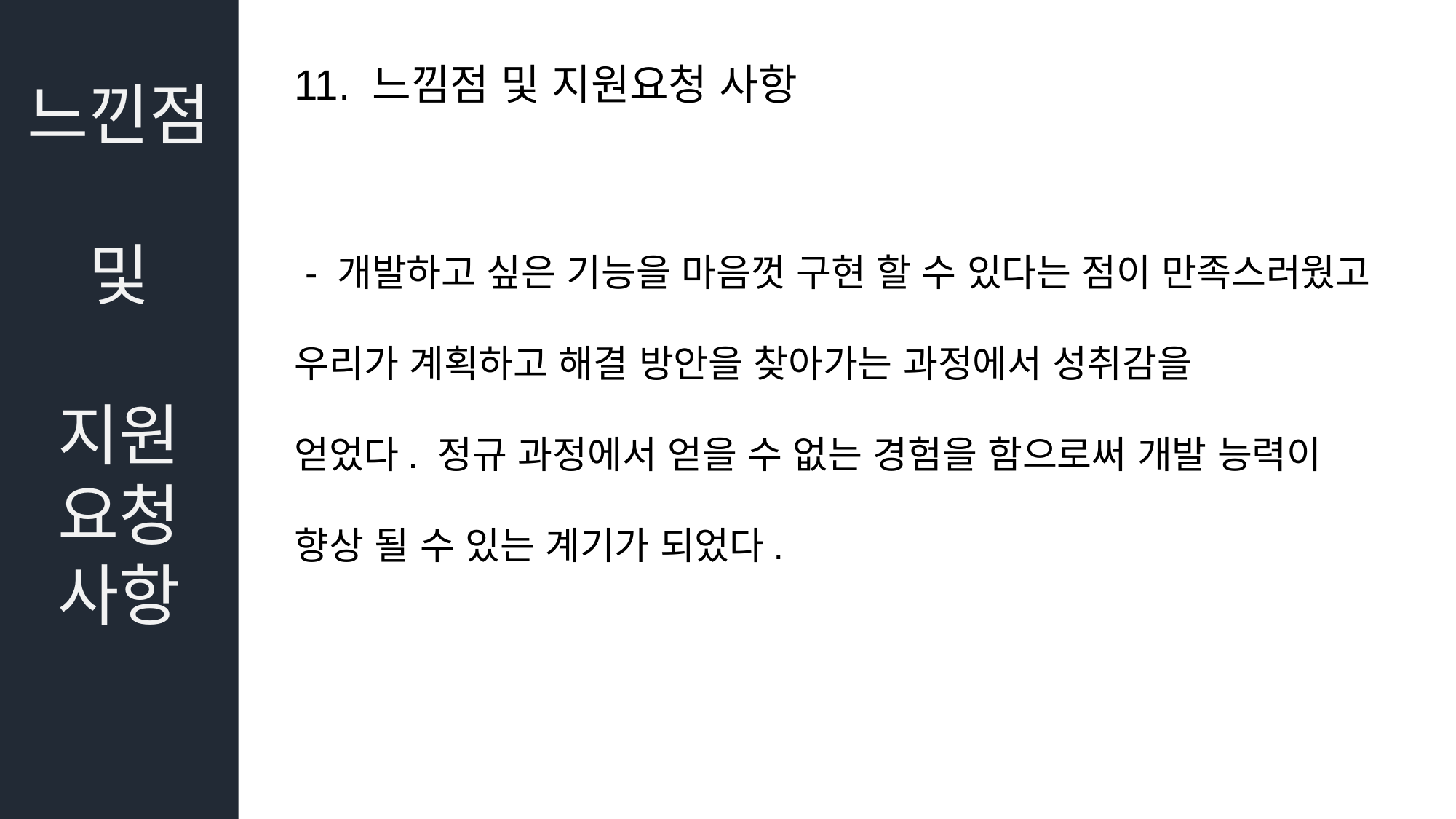

느낀점

및

지원
요청 사항

11. 느낌점 및 지원요청 사항
 - 개발하고 싶은 기능을 마음껏 구현 할 수 있다는 점이 만족스러웠고

우리가 계획하고 해결 방안을 찾아가는 과정에서 성취감을

얻었다. 정규 과정에서 얻을 수 없는 경험을 함으로써 개발 능력이

향상 될 수 있는 계기가 되었다.